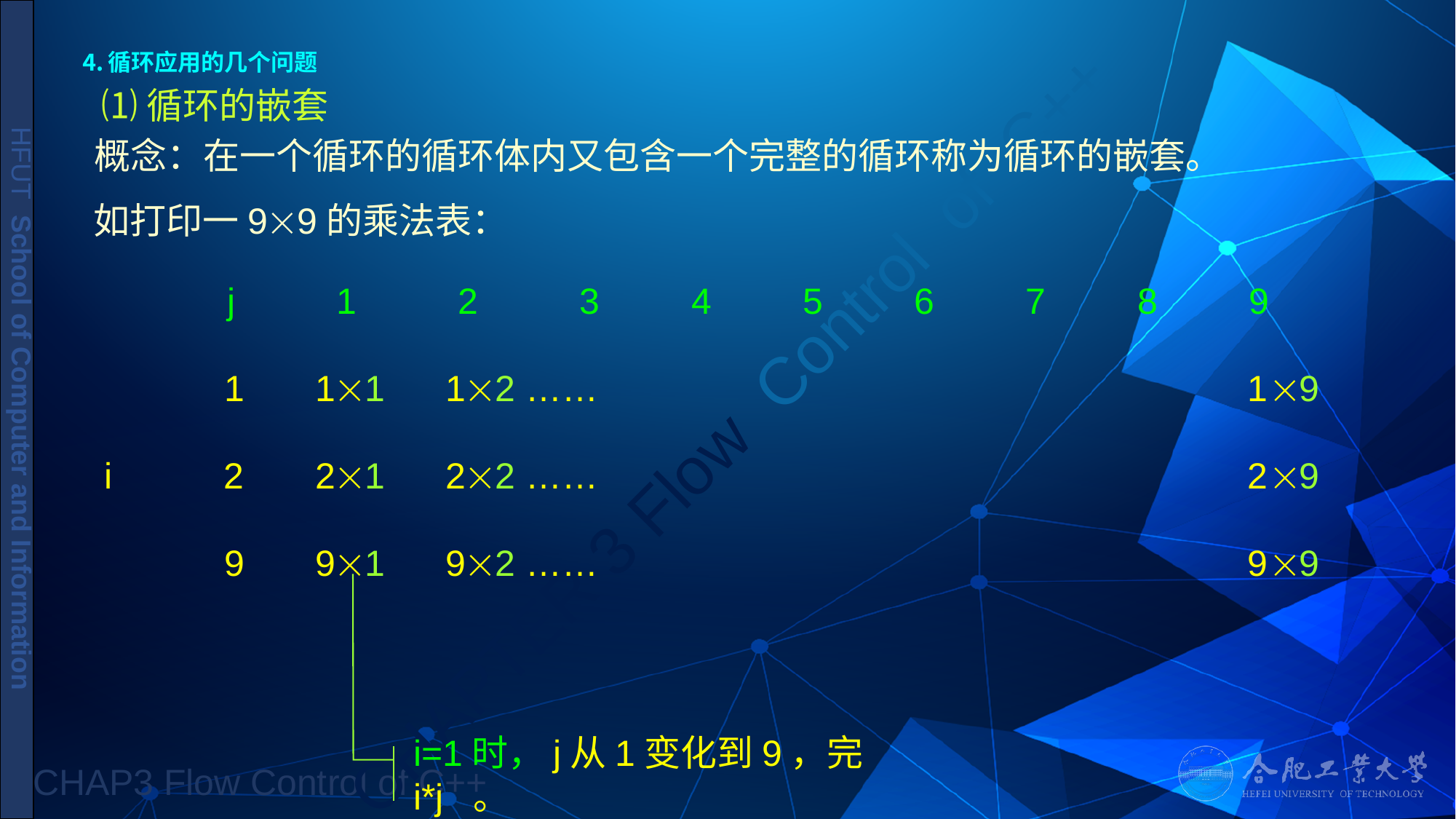

# ⒋循环应用的几个问题
⑴循环的嵌套
     概念：在一个循环的循环体内又包含一个完整的循环称为循环的嵌套。
如打印一9×9的乘法表：
            j          1          2          3         4         5         6         7         8         9

	 1       1×1      1×2 ……                                                                1×9

i 	 2       2×1      2×2 ……                                                                2×9

         	 9       9×1      9×2 ……                                                                9×9
i=1时，j从1变化到9，完i*j  。